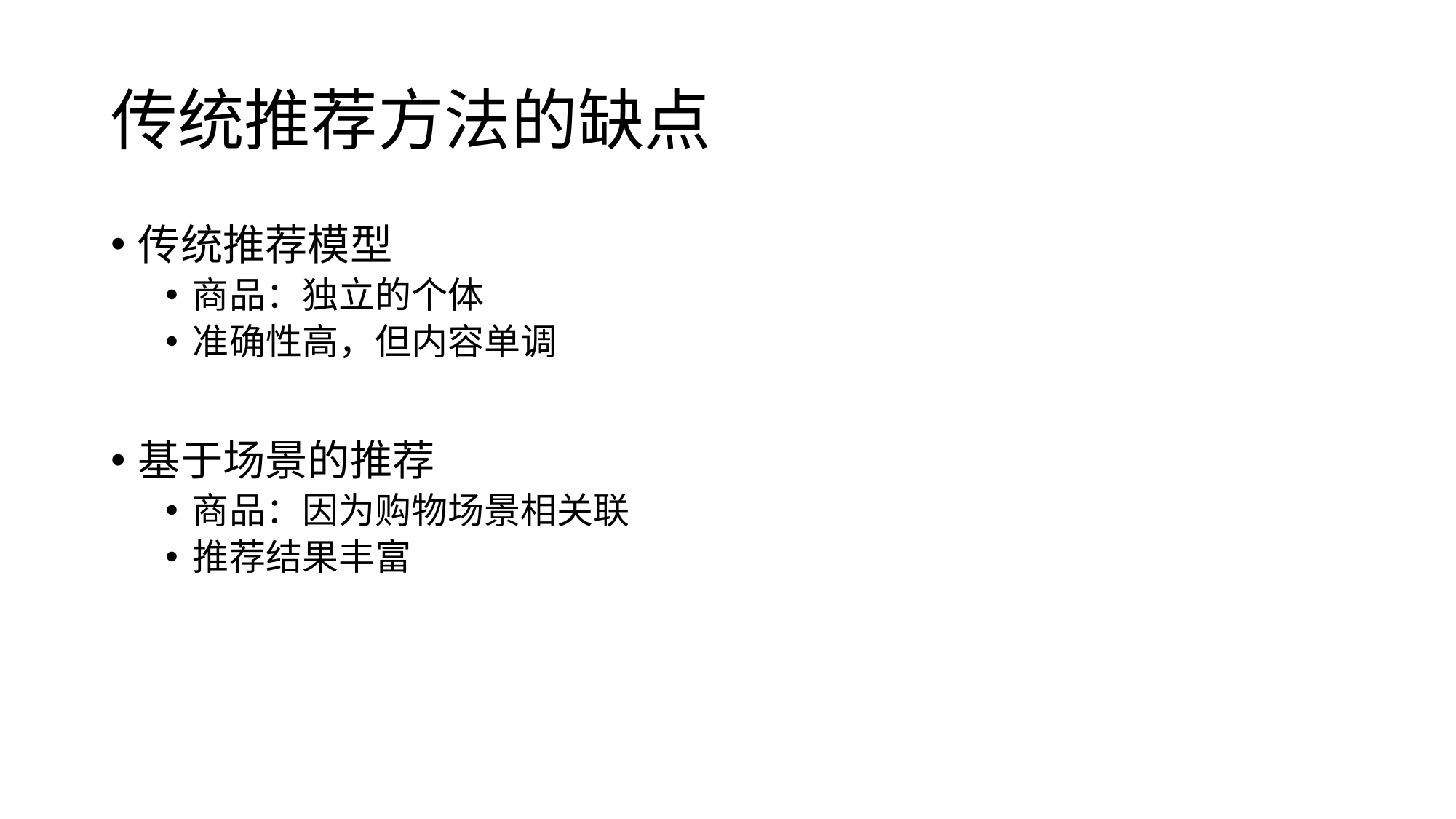

# 传统推荐方法的缺点
传统推荐模型
商品：独立的个体
准确性高，但内容单调

基于场景的推荐
商品：因为购物场景相关联
推荐结果丰富